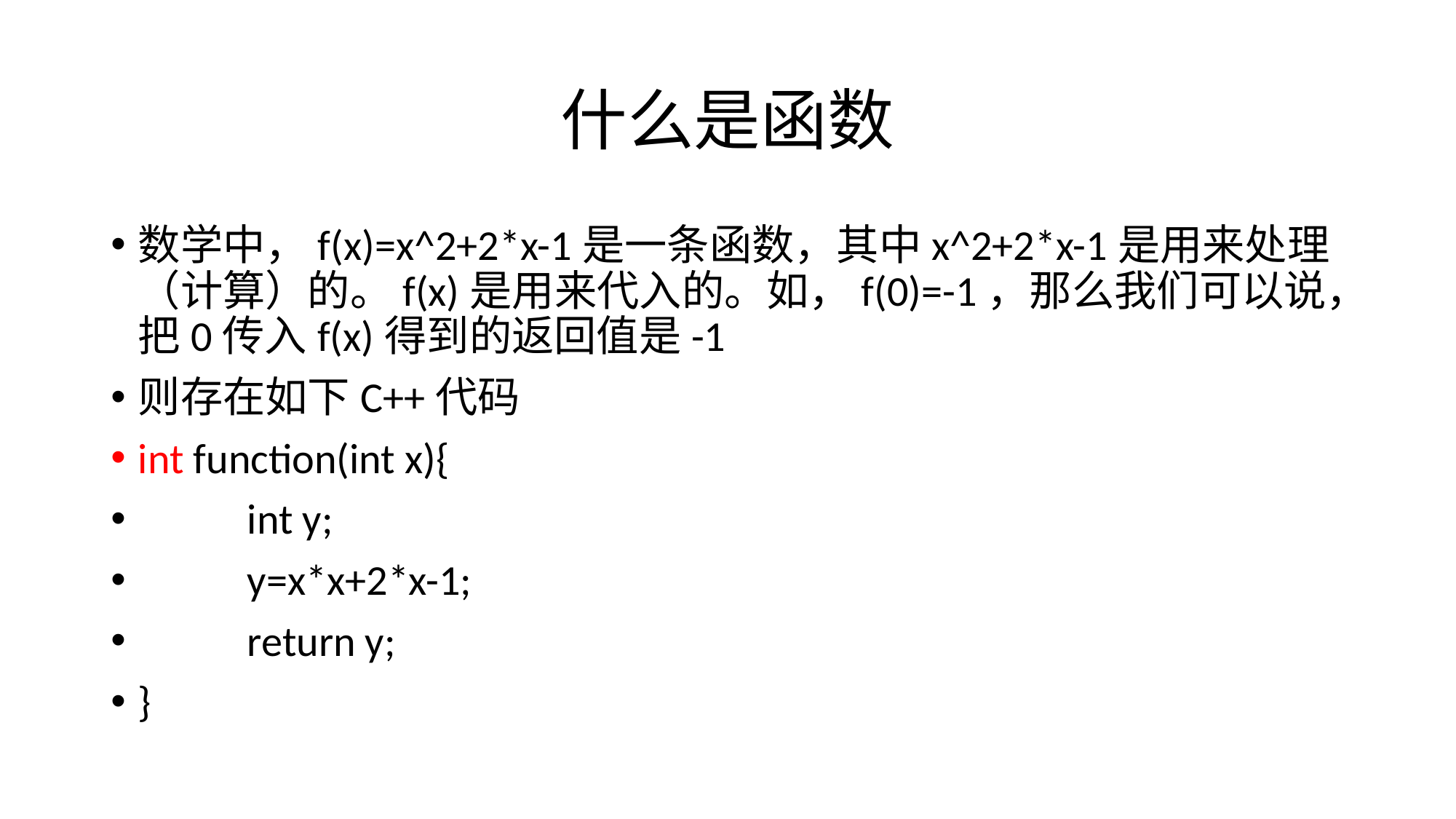

# 什么是函数
数学中，f(x)=x^2+2*x-1是一条函数，其中x^2+2*x-1是用来处理（计算）的。f(x)是用来代入的。如，f(0)=-1，那么我们可以说，把0传入f(x)得到的返回值是-1
则存在如下C++代码
int function(int x){
	int y;
	y=x*x+2*x-1;
	return y;
}